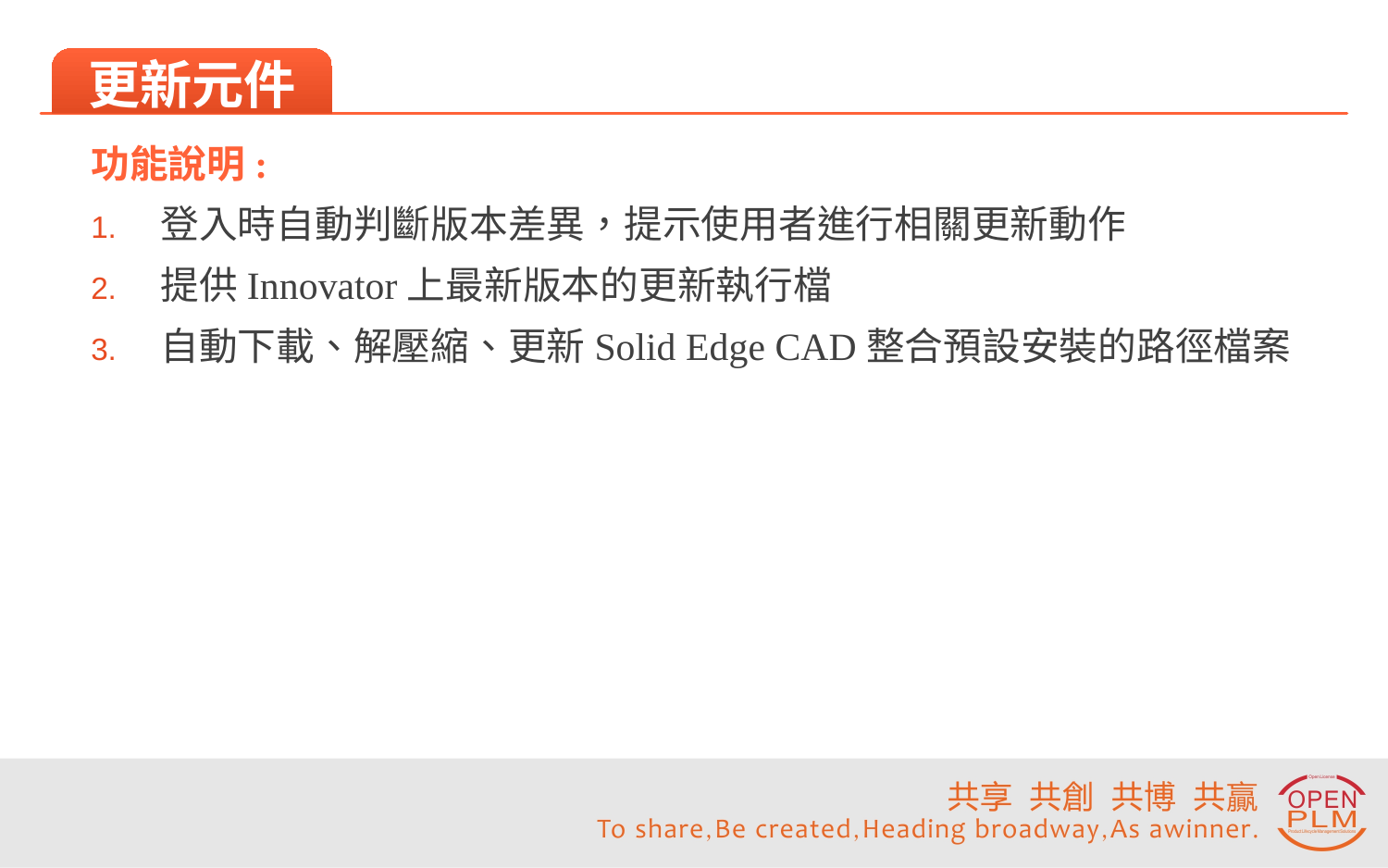

#
更新元件
功能說明:
登入時自動判斷版本差異，提示使用者進行相關更新動作
提供Innovator上最新版本的更新執行檔
自動下載、解壓縮、更新Solid Edge CAD整合預設安裝的路徑檔案